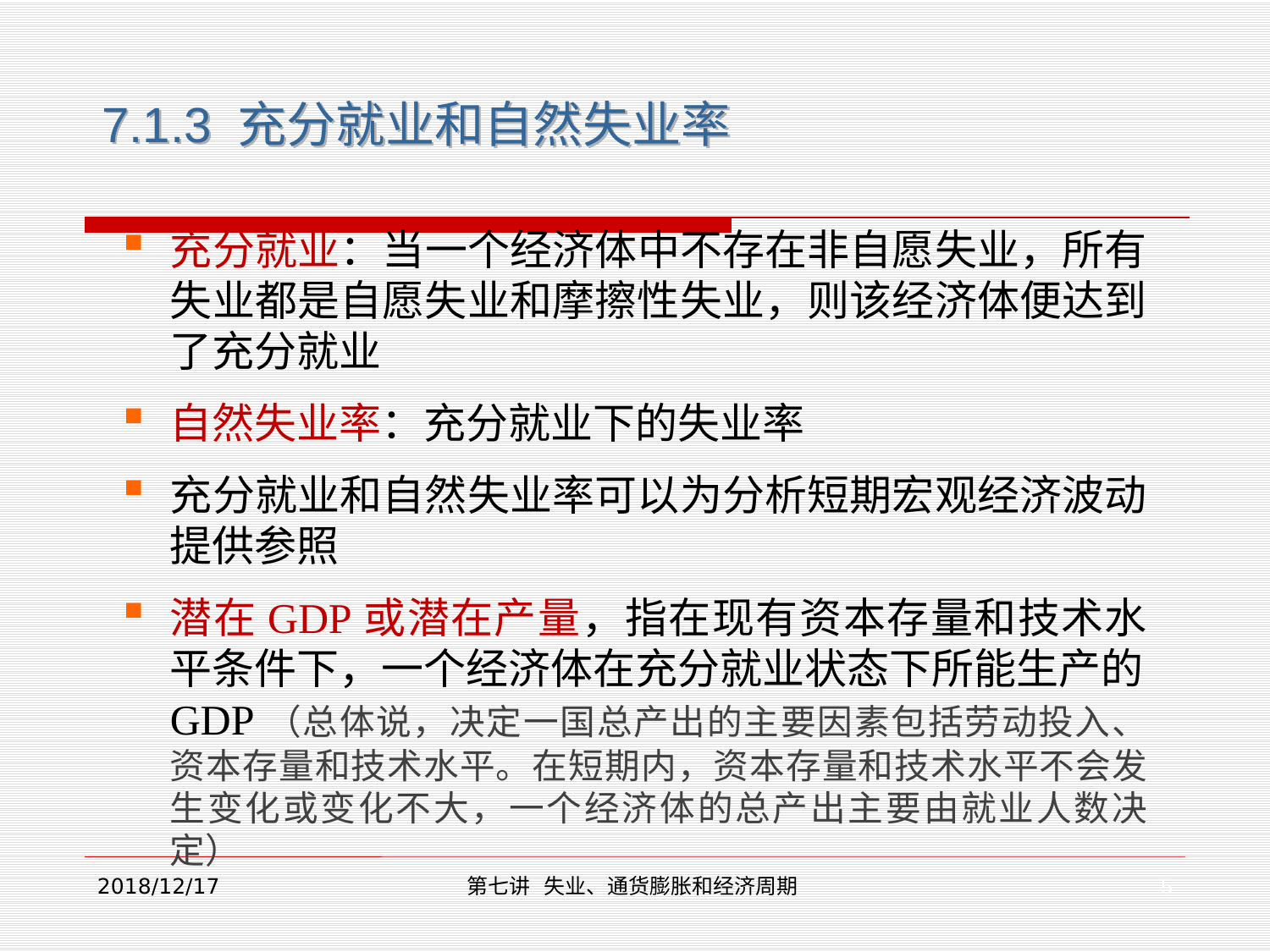

7.1.3 充分就业和自然失业率
充分就业：当一个经济体中不存在非自愿失业，所有失业都是自愿失业和摩擦性失业，则该经济体便达到了充分就业
自然失业率：充分就业下的失业率
充分就业和自然失业率可以为分析短期宏观经济波动提供参照
潜在GDP或潜在产量，指在现有资本存量和技术水平条件下，一个经济体在充分就业状态下所能生产的GDP（总体说，决定一国总产出的主要因素包括劳动投入、资本存量和技术水平。在短期内，资本存量和技术水平不会发生变化或变化不大，一个经济体的总产出主要由就业人数决定）
5
2018/12/17
第七讲   失业、通货膨胀和经济周期